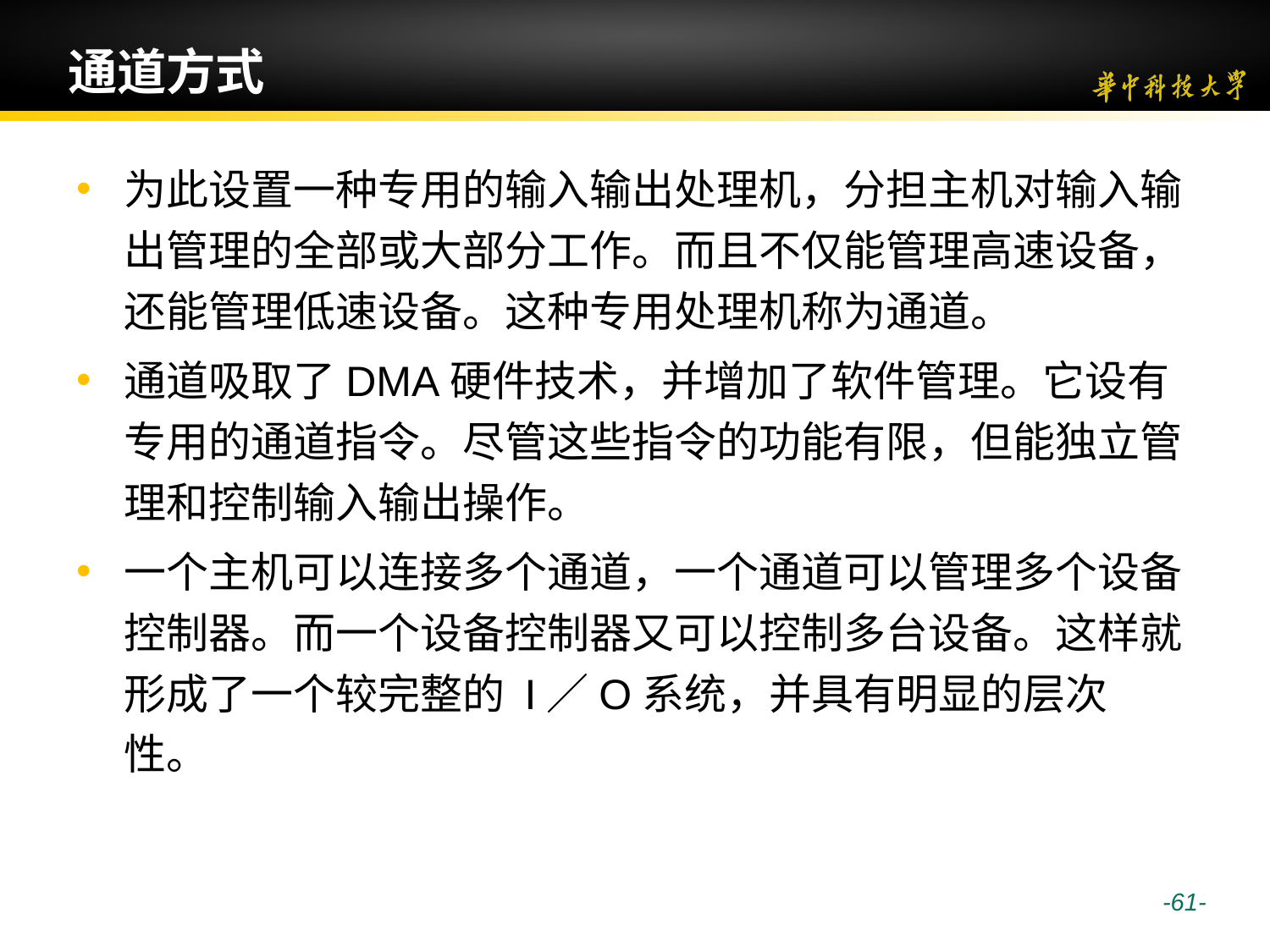

# 通道方式
为此设置一种专用的输入输出处理机，分担主机对输入输出管理的全部或大部分工作。而且不仅能管理高速设备，还能管理低速设备。这种专用处理机称为通道。
通道吸取了DMA硬件技术，并增加了软件管理。它设有专用的通道指令。尽管这些指令的功能有限，但能独立管理和控制输入输出操作。
一个主机可以连接多个通道，一个通道可以管理多个设备控制器。而一个设备控制器又可以控制多台设备。这样就形成了一个较完整的 I／O系统，并具有明显的层次性。
 -61-